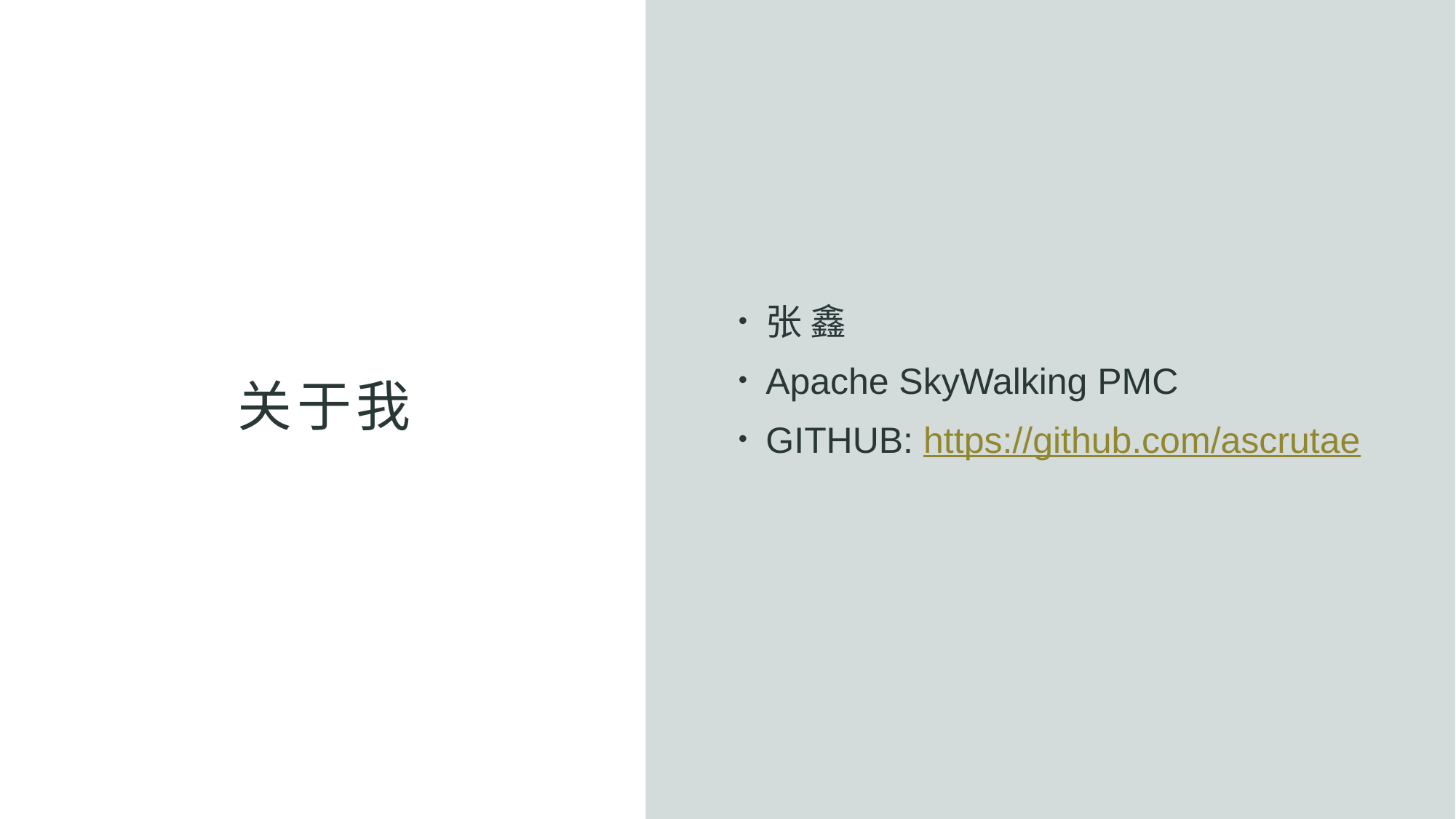

# 关于我
张 鑫
Apache SkyWalking PMC
GITHUB: https://github.com/ascrutae